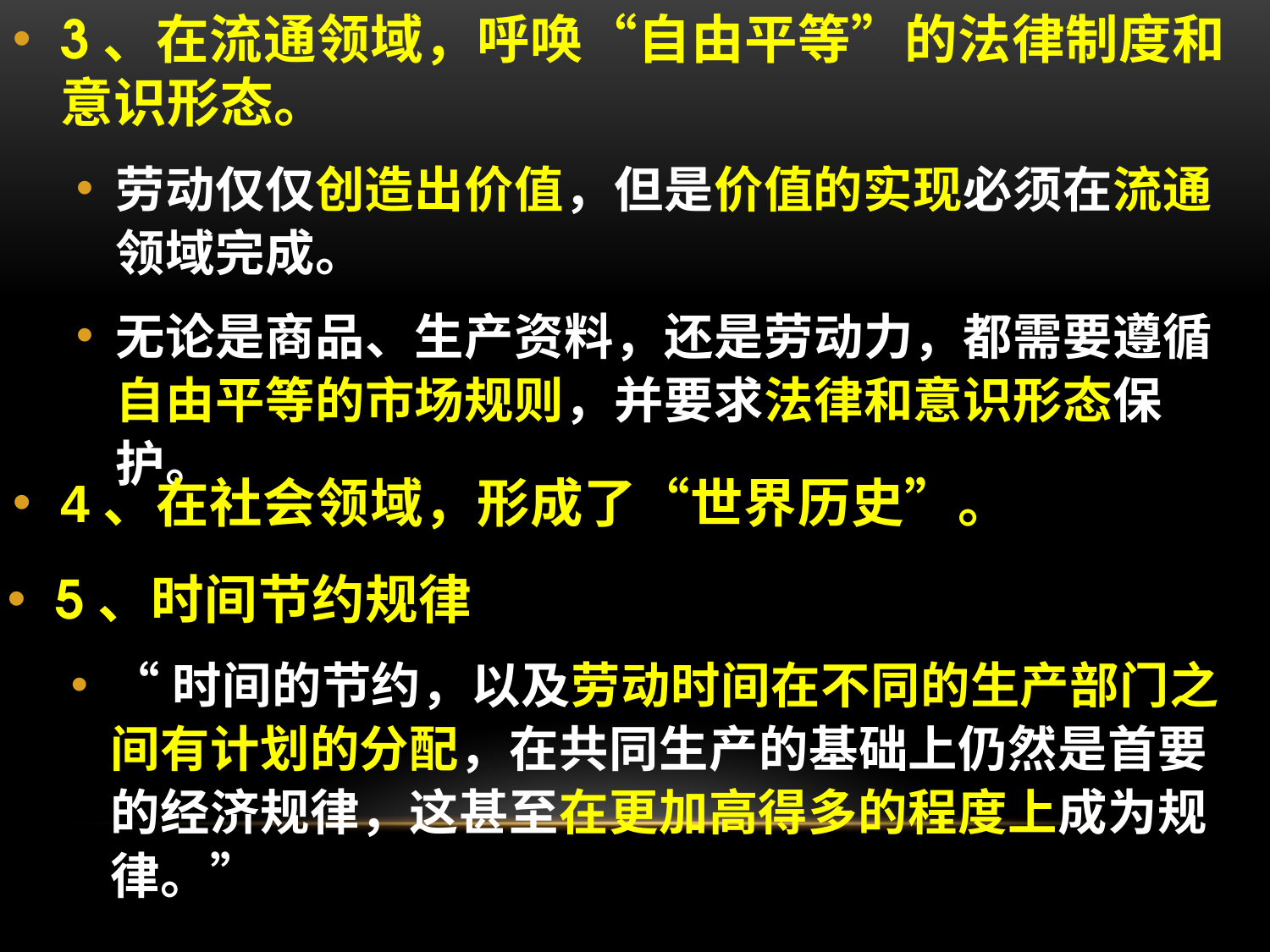

3、在流通领域，呼唤“自由平等”的法律制度和意识形态。
劳动仅仅创造出价值，但是价值的实现必须在流通领域完成。
无论是商品、生产资料，还是劳动力，都需要遵循自由平等的市场规则，并要求法律和意识形态保护。
4、在社会领域，形成了“世界历史”。
5、时间节约规律
“时间的节约，以及劳动时间在不同的生产部门之间有计划的分配，在共同生产的基础上仍然是首要的经济规律，这甚至在更加高得多的程度上成为规律。”